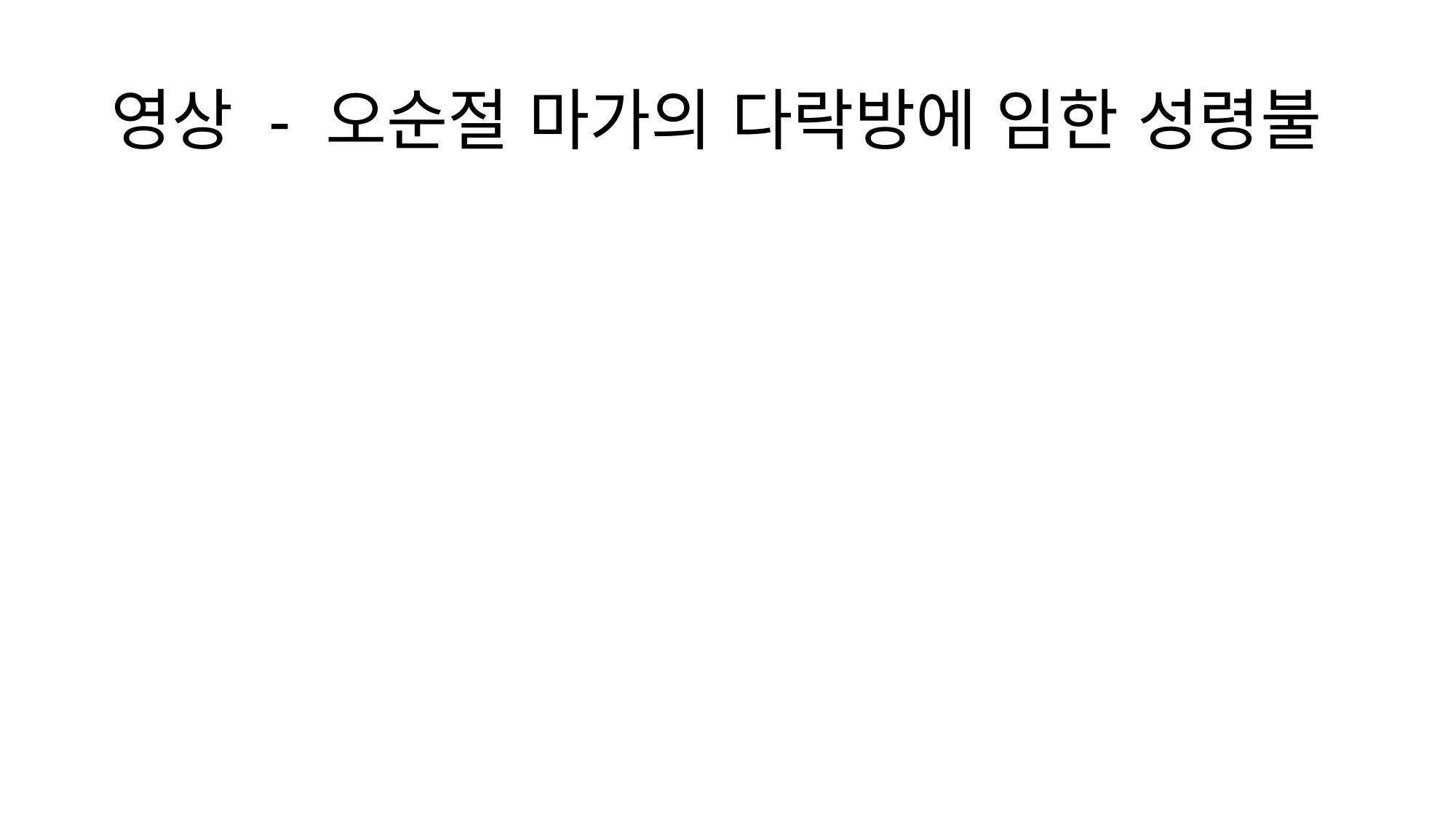

# 영상 - 오순절 마가의 다락방에 임한 성령불